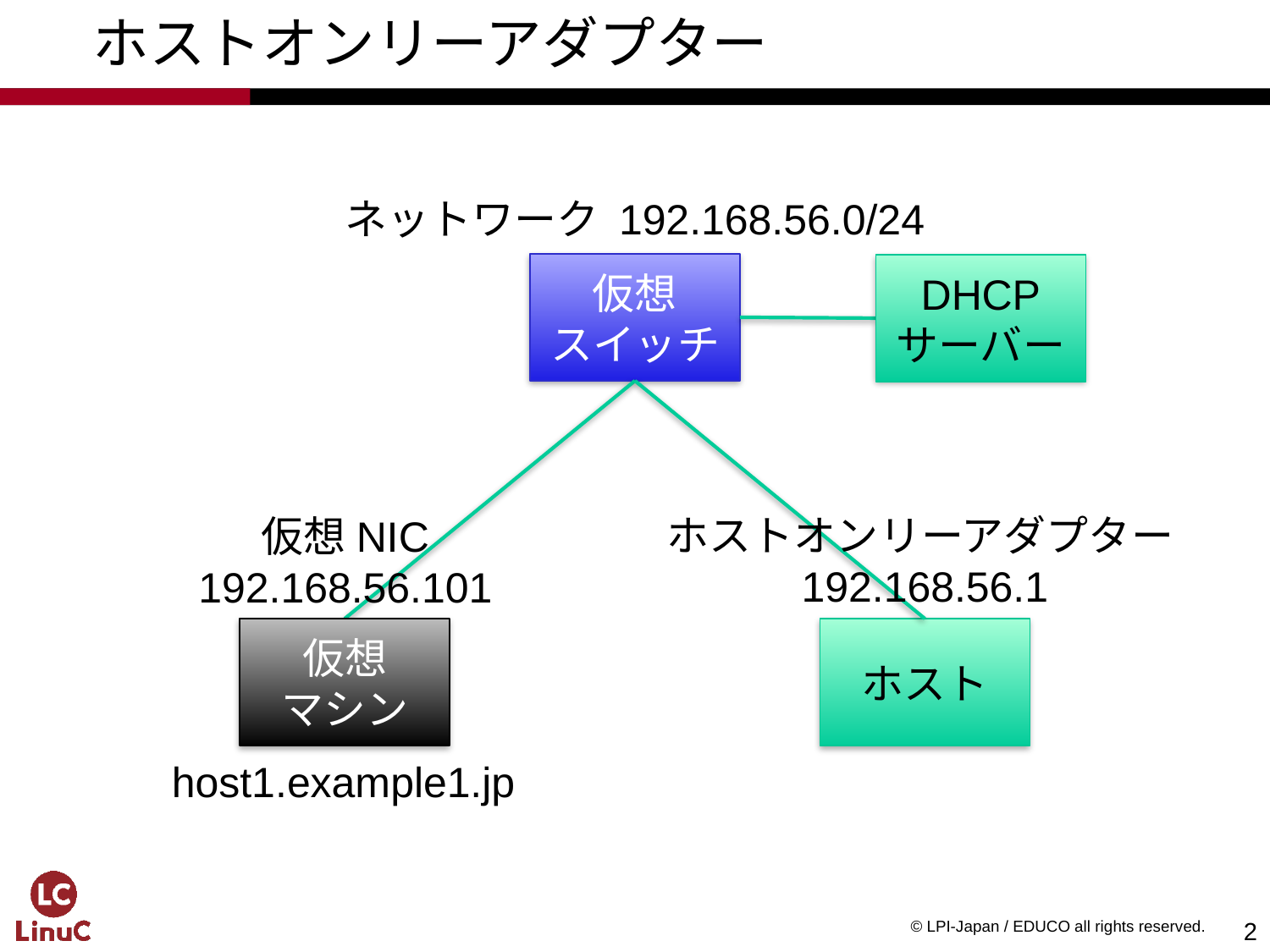

# ホストオンリーアダプター
ネットワーク 192.168.56.0/24
仮想
スイッチ
DHCP
サーバー
ホストオンリーアダプター
192.168.56.1
仮想NIC
192.168.56.101
仮想
マシン
ホスト
host1.example1.jp